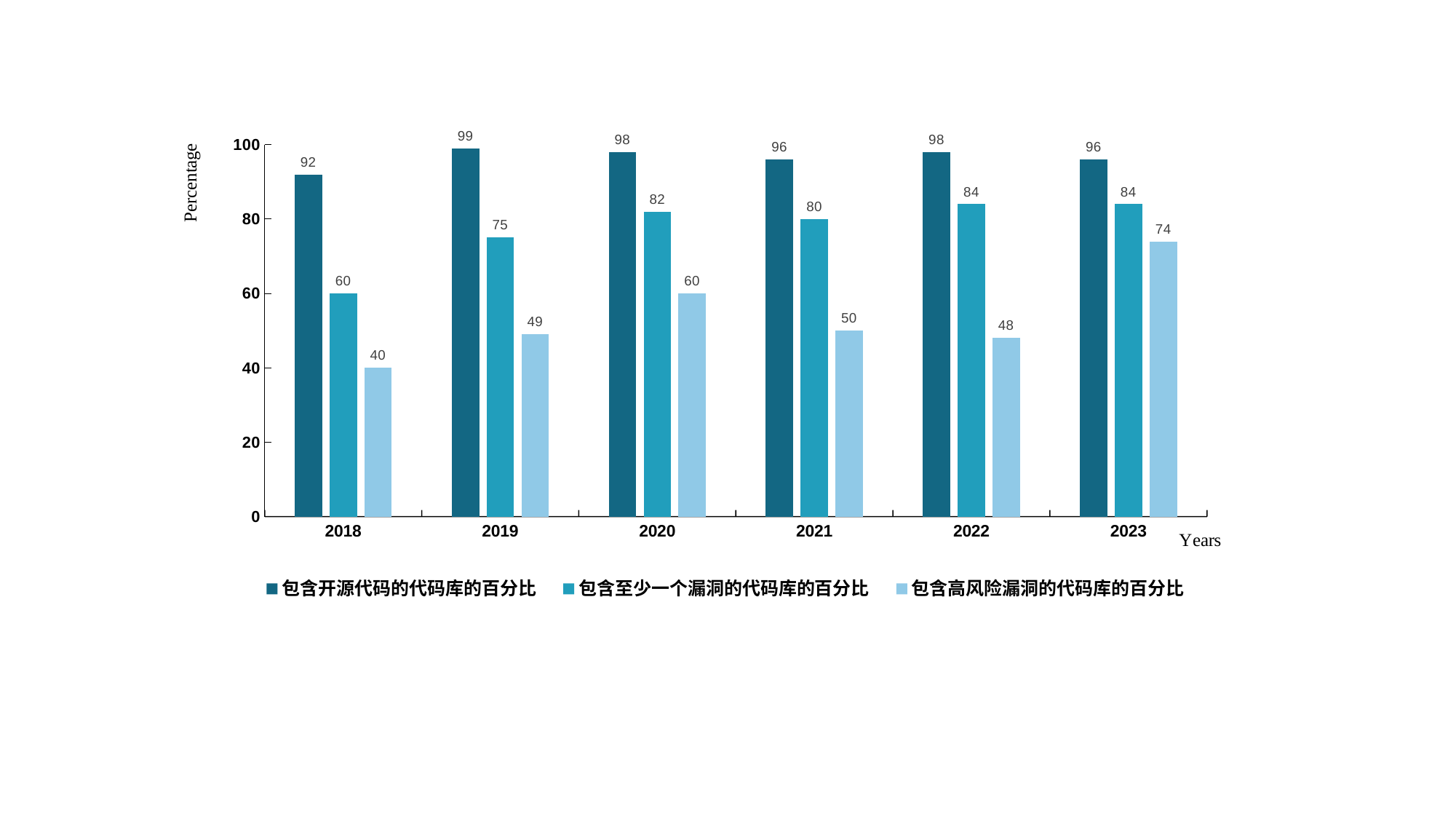

### Chart

| Category | 包含开源代码的代码库的百分比 | 包含至少一个漏洞的代码库的百分比 | 包含高风险漏洞的代码库的百分比 |
|---|---|---|---|
| 2018 | 92.0 | 60.0 | 40.0 |
| 2019 | 99.0 | 75.0 | 49.0 |
| 2020 | 98.0 | 82.0 | 60.0 |
| 2021 | 96.0 | 80.0 | 50.0 |
| 2022 | 98.0 | 84.0 | 48.0 |
| 2023 | 96.0 | 84.0 | 74.0 |